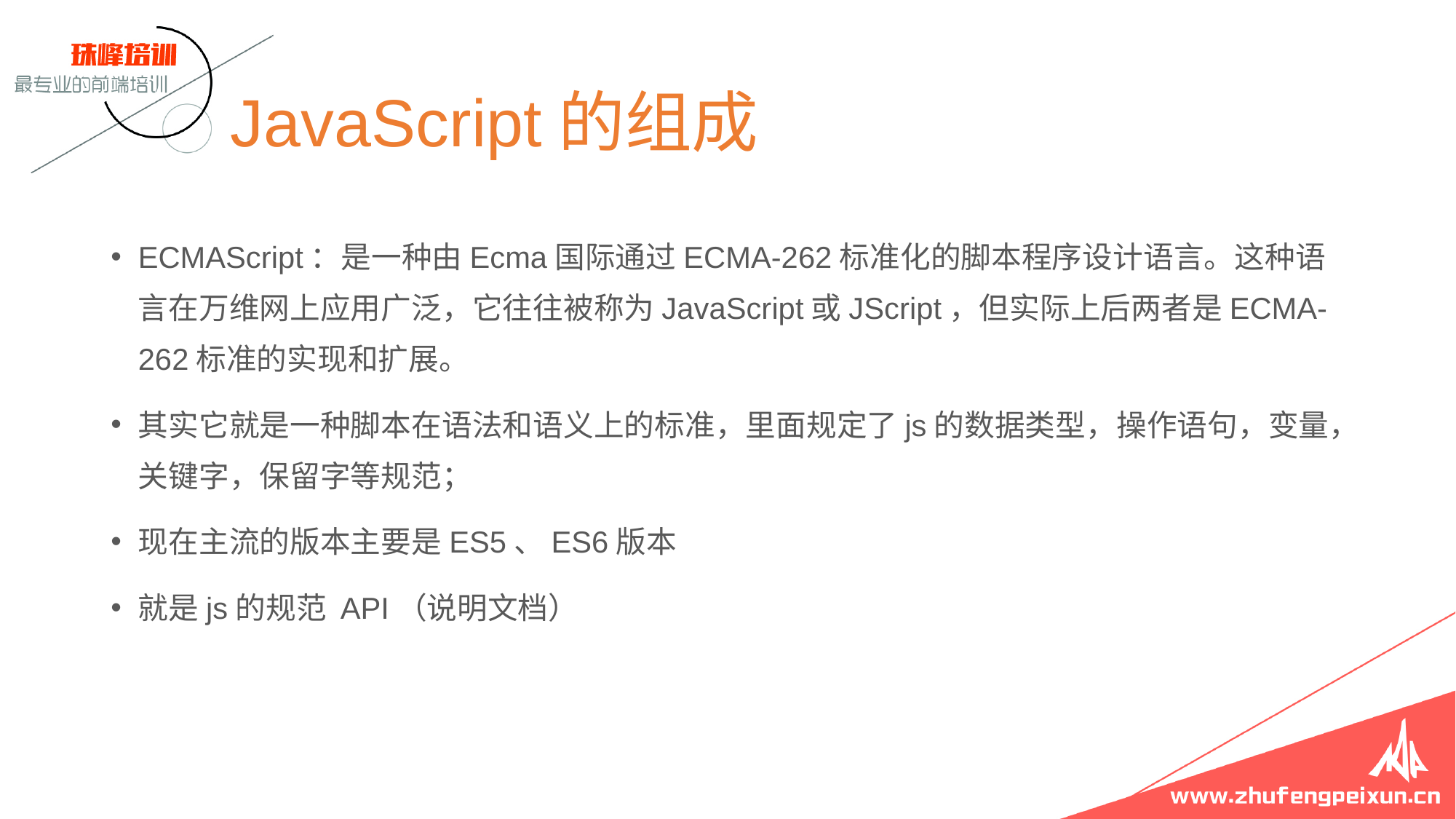

# JavaScript的组成
ECMAScript：是一种由Ecma国际通过ECMA-262标准化的脚本程序设计语言。这种语言在万维网上应用广泛，它往往被称为JavaScript或JScript，但实际上后两者是ECMA-262标准的实现和扩展。
其实它就是一种脚本在语法和语义上的标准，里面规定了js的数据类型，操作语句，变量，关键字，保留字等规范；
现在主流的版本主要是ES5、ES6版本
就是js的规范 API（说明文档）